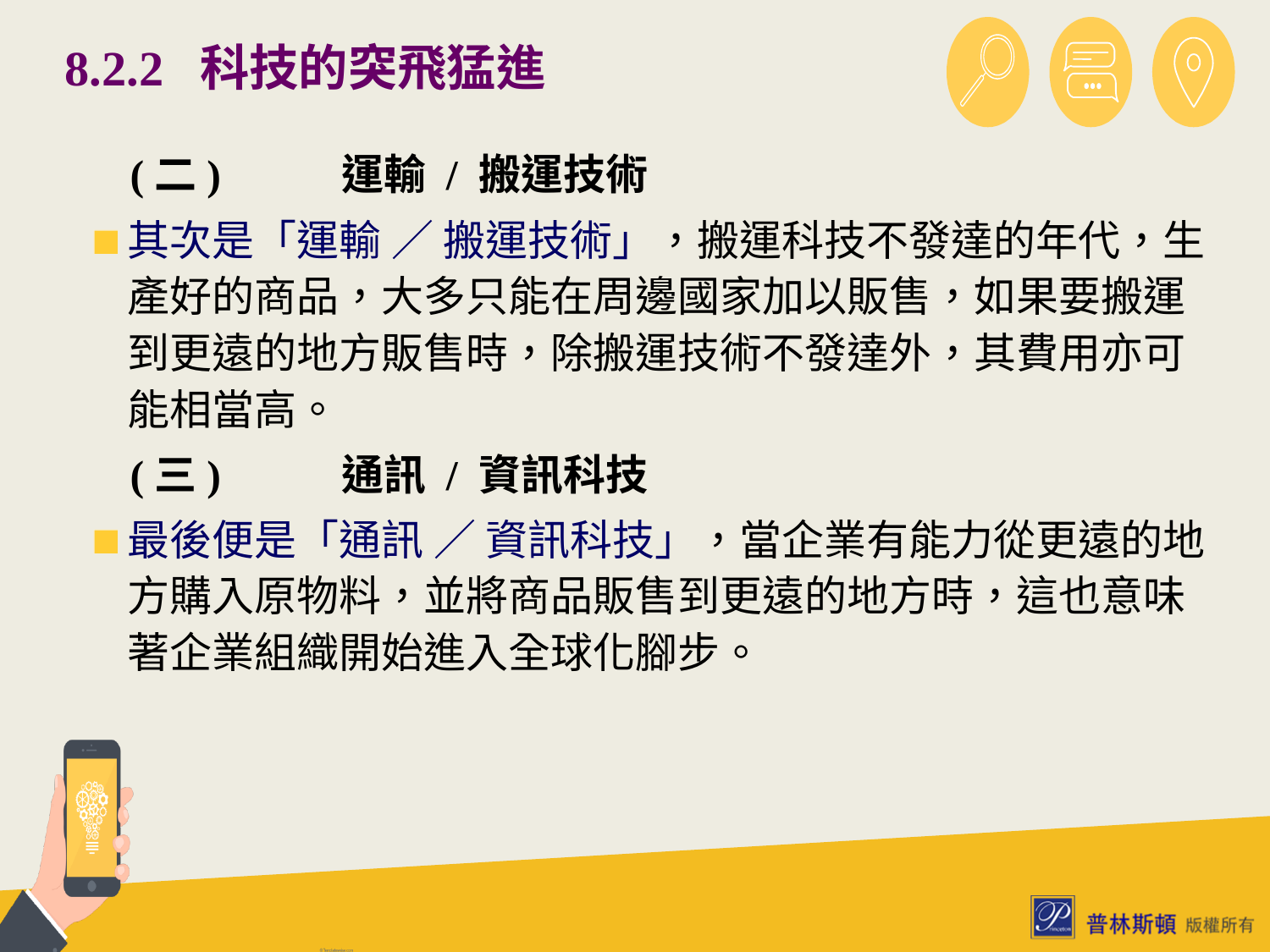

# 8.2.2  科技的突飛猛進
    (二)	運輸 / 搬運技術
其次是「運輸 ∕ 搬運技術」，搬運科技不發達的年代，生產好的商品，大多只能在周邊國家加以販售，如果要搬運到更遠的地方販售時，除搬運技術不發達外，其費用亦可能相當高。
    (三)	通訊 / 資訊科技
最後便是「通訊 ∕ 資訊科技」，當企業有能力從更遠的地方購入原物料，並將商品販售到更遠的地方時，這也意味著企業組織開始進入全球化腳步。